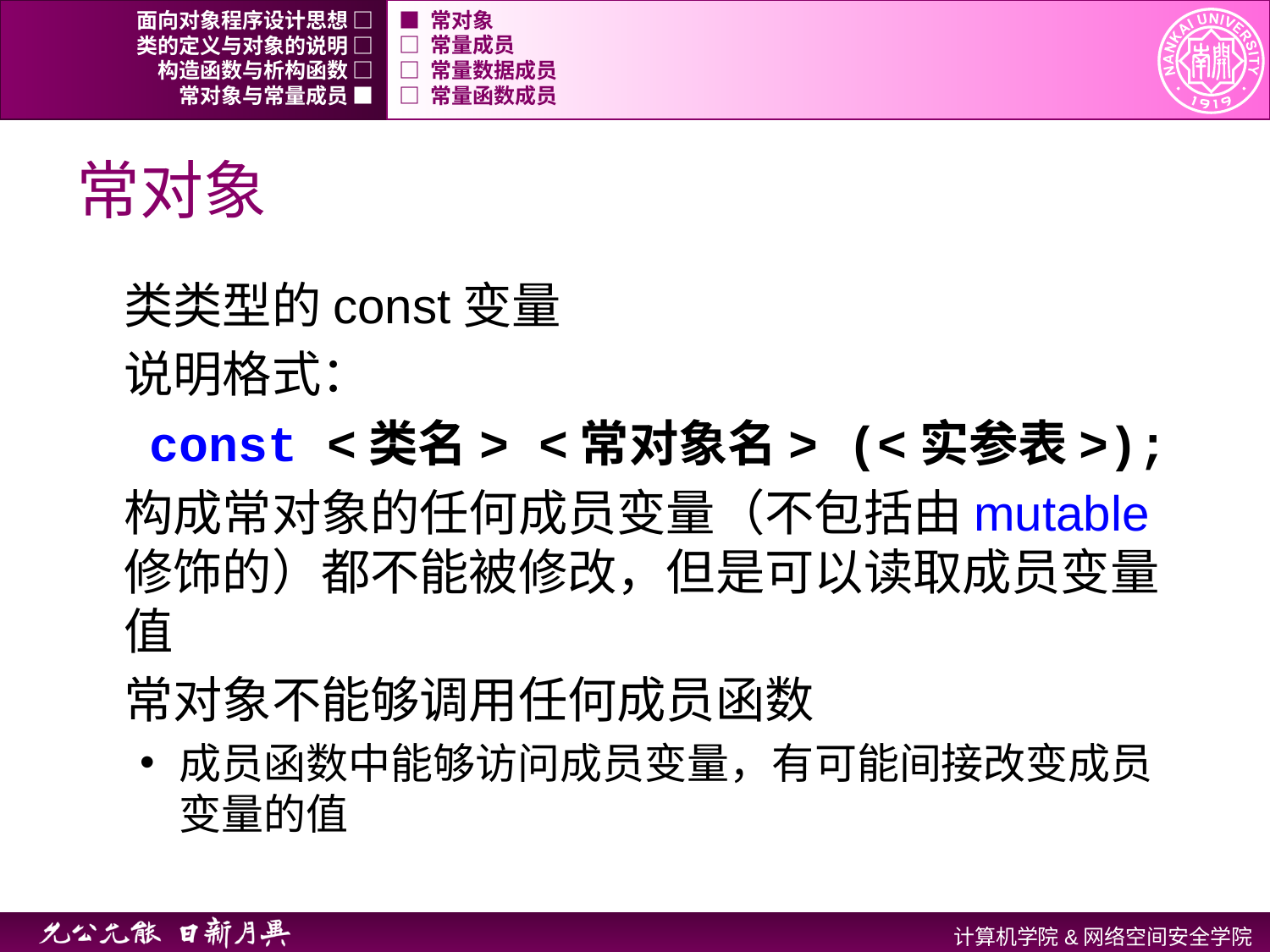

面向对象程序设计思想 □
■ 常对象
类的定义与对象的说明 □
□ 常量成员
构造函数与析构函数 □
□ 常量数据成员
常对象与常量成员 ■

□ 常量函数成员
# 常对象
类类型的const变量
说明格式：
const <类名> <常对象名> (<实参表>);
构成常对象的任何成员变量（不包括由mutable修饰的）都不能被修改，但是可以读取成员变量值
常对象不能够调用任何成员函数
成员函数中能够访问成员变量，有可能间接改变成员变量的值
105